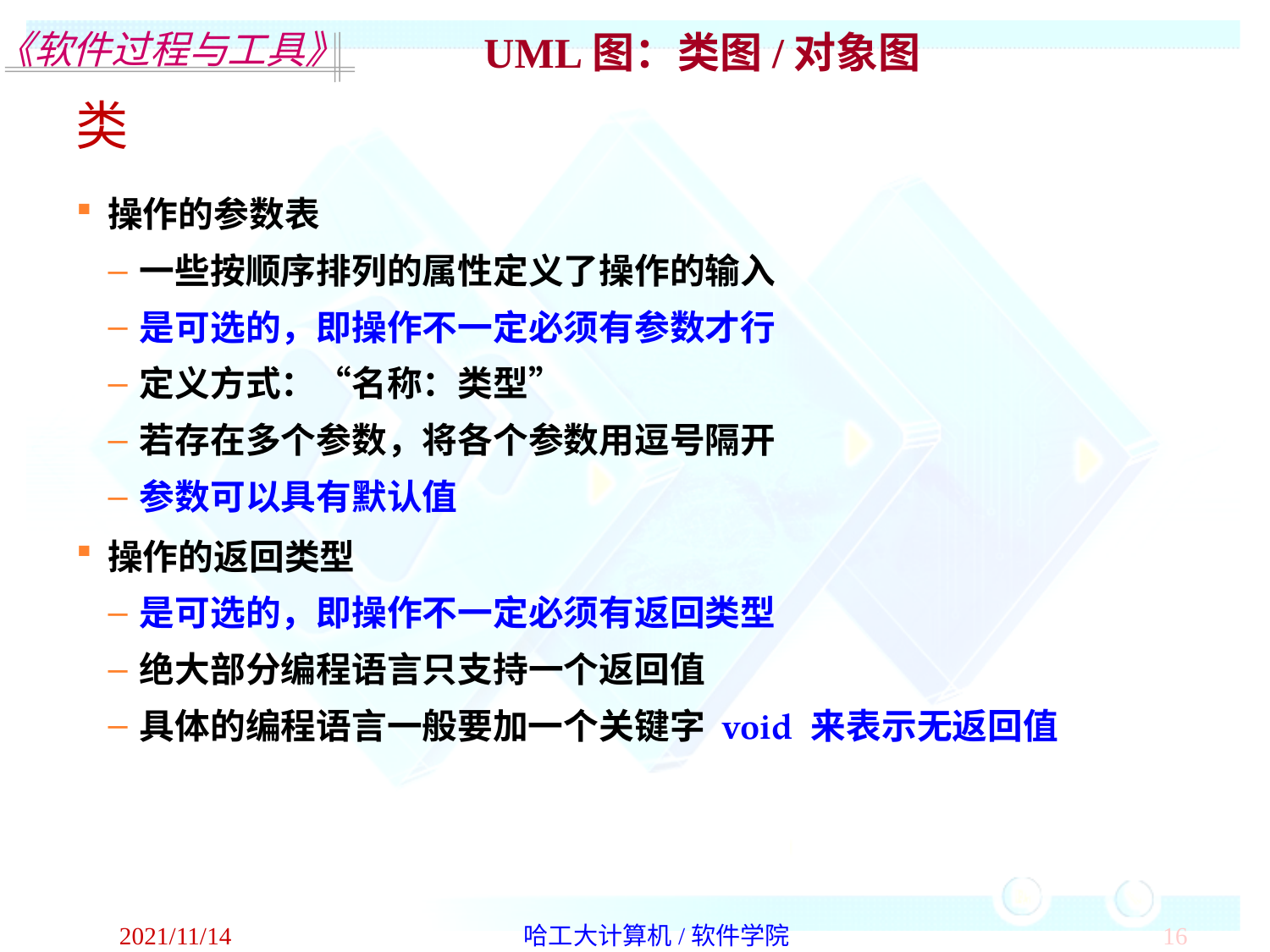

UML图：类图/对象图
类
操作的参数表
一些按顺序排列的属性定义了操作的输入
是可选的，即操作不一定必须有参数才行
定义方式：“名称：类型”
若存在多个参数，将各个参数用逗号隔开
参数可以具有默认值
操作的返回类型
是可选的，即操作不一定必须有返回类型
绝大部分编程语言只支持一个返回值
具体的编程语言一般要加一个关键字 void 来表示无返回值